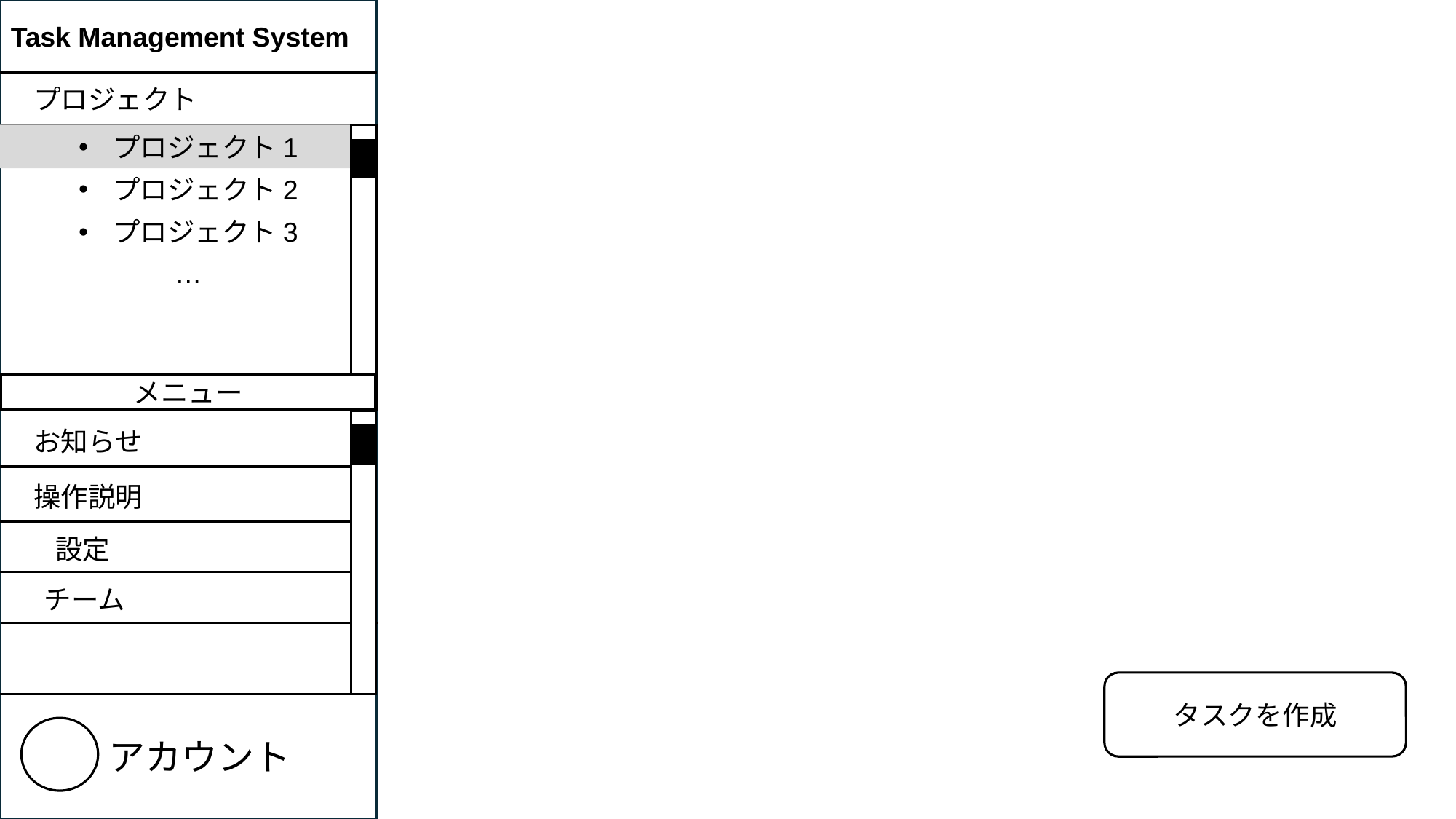

Task Management System
プロジェクト
プロジェクト1

プロジェクト2
プロジェクト3
…
メニュー

お知らせ

操作説明
設定
チーム
タスクを作成

アカウント